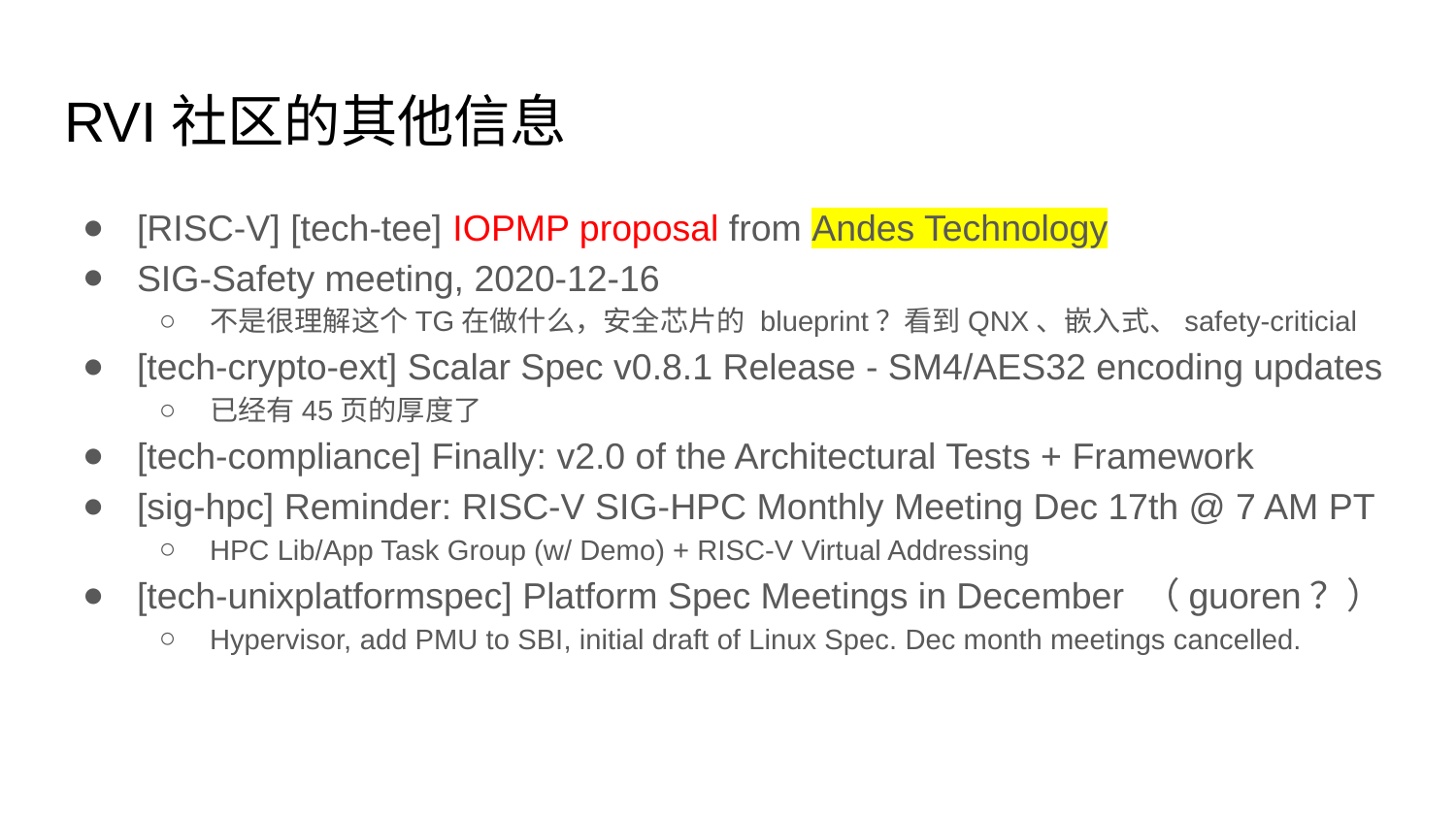

# RVI社区的其他信息
[RISC-V] [tech-tee] IOPMP proposal from Andes Technology
SIG-Safety meeting, 2020-12-16
不是很理解这个TG在做什么，安全芯片的 blueprint？看到QNX、嵌入式、safety-criticial
[tech-crypto-ext] Scalar Spec v0.8.1 Release - SM4/AES32 encoding updates
已经有45页的厚度了
[tech-compliance] Finally: v2.0 of the Architectural Tests + Framework
[sig-hpc] Reminder: RISC-V SIG-HPC Monthly Meeting Dec 17th @ 7 AM PT
HPC Lib/App Task Group (w/ Demo) + RISC-V Virtual Addressing
[tech-unixplatformspec] Platform Spec Meetings in December （guoren？）
Hypervisor, add PMU to SBI, initial draft of Linux Spec. Dec month meetings cancelled.